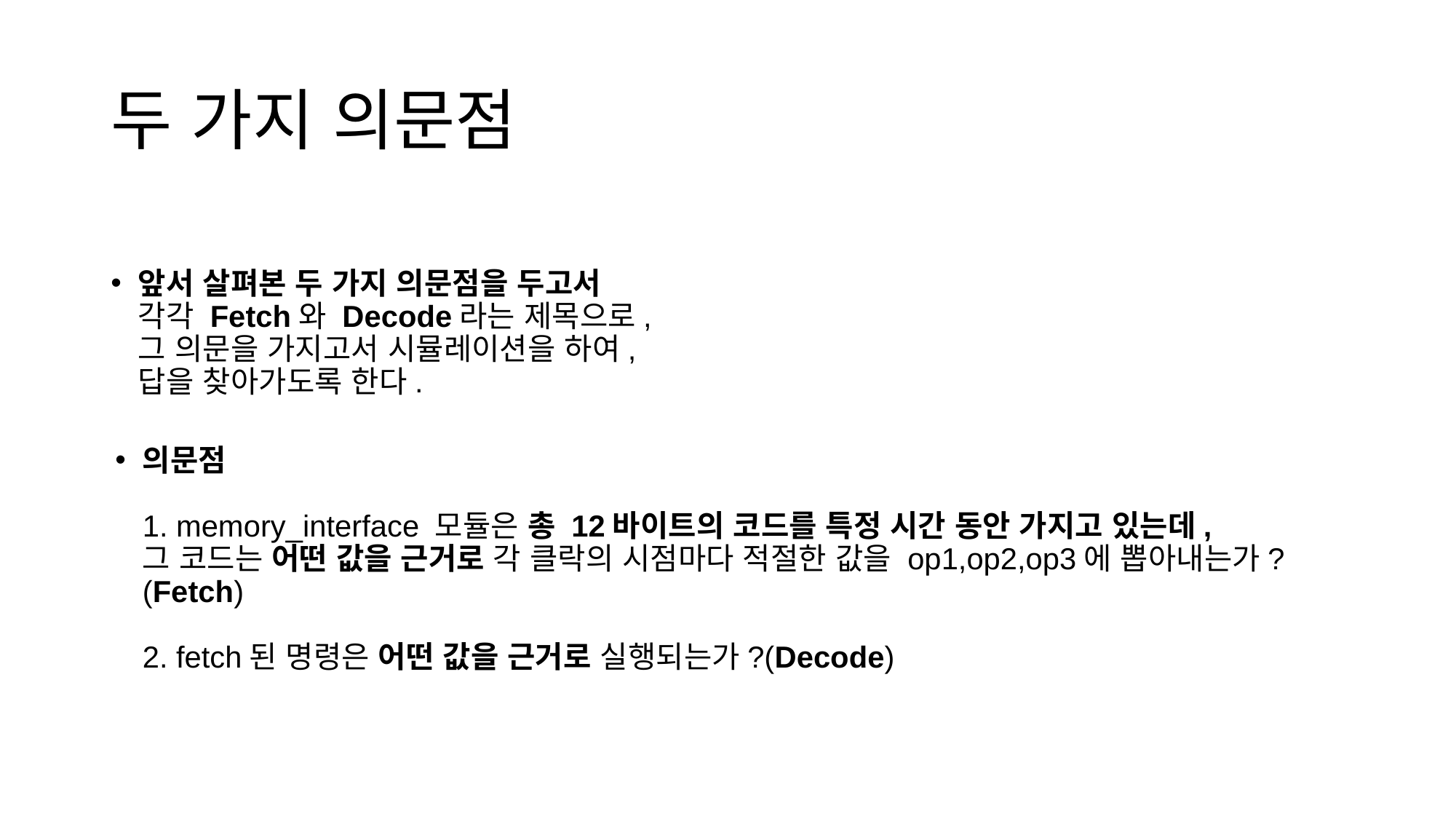

# 두 가지 의문점

앞서 살펴본 두 가지 의문점을 두고서
각각 Fetch와 Decode라는 제목으로,
그 의문을 가지고서 시뮬레이션을 하여,
답을 찾아가도록 한다.
의문점
1. memory_interface 모듈은 총 12바이트의 코드를 특정 시간 동안 가지고 있는데,
그 코드는 어떤 값을 근거로 각 클락의 시점마다 적절한 값을 op1,op2,op3에 뽑아내는가?
(Fetch)
2. fetch된 명령은 어떤 값을 근거로 실행되는가?(Decode)